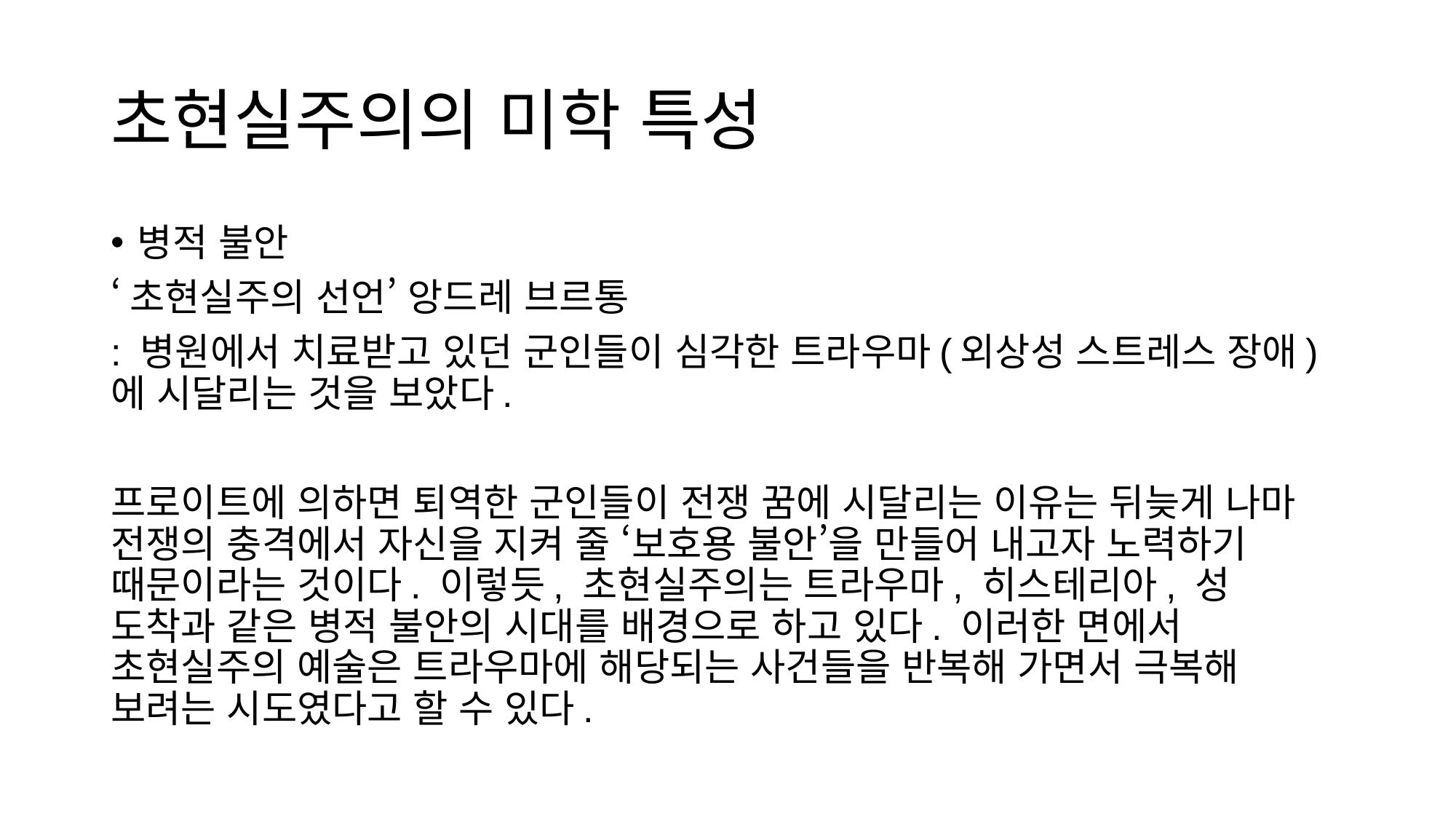

# 초현실주의의 미학 특성
병적 불안
‘초현실주의 선언’ 앙드레 브르통
: 병원에서 치료받고 있던 군인들이 심각한 트라우마(외상성 스트레스 장애)에 시달리는 것을 보았다.

프로이트에 의하면 퇴역한 군인들이 전쟁 꿈에 시달리는 이유는 뒤늦게 나마 전쟁의 충격에서 자신을 지켜 줄 ‘보호용 불안’을 만들어 내고자 노력하기 때문이라는 것이다. 이렇듯, 초현실주의는 트라우마, 히스테리아, 성 도착과 같은 병적 불안의 시대를 배경으로 하고 있다. 이러한 면에서 초현실주의 예술은 트라우마에 해당되는 사건들을 반복해 가면서 극복해 보려는 시도였다고 할 수 있다.